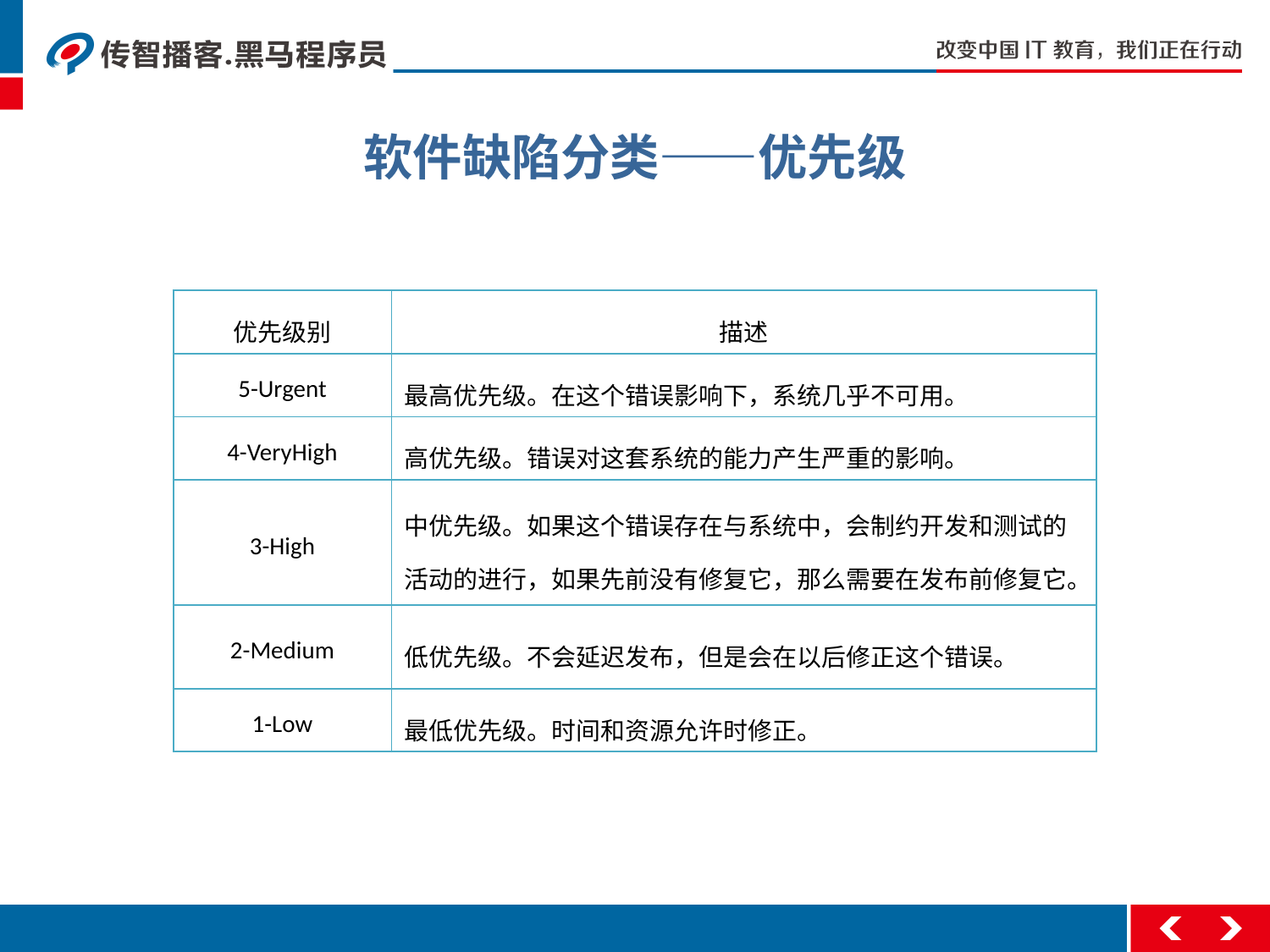

# 软件缺陷分类——优先级
| 优先级别 | 描述 |
| --- | --- |
| 5-Urgent | 最高优先级。在这个错误影响下，系统几乎不可用。 |
| 4-VeryHigh | 高优先级。错误对这套系统的能力产生严重的影响。 |
| 3-High | 中优先级。如果这个错误存在与系统中，会制约开发和测试的活动的进行，如果先前没有修复它，那么需要在发布前修复它。 |
| 2-Medium | 低优先级。不会延迟发布，但是会在以后修正这个错误。 |
| 1-Low | 最低优先级。时间和资源允许时修正。 |